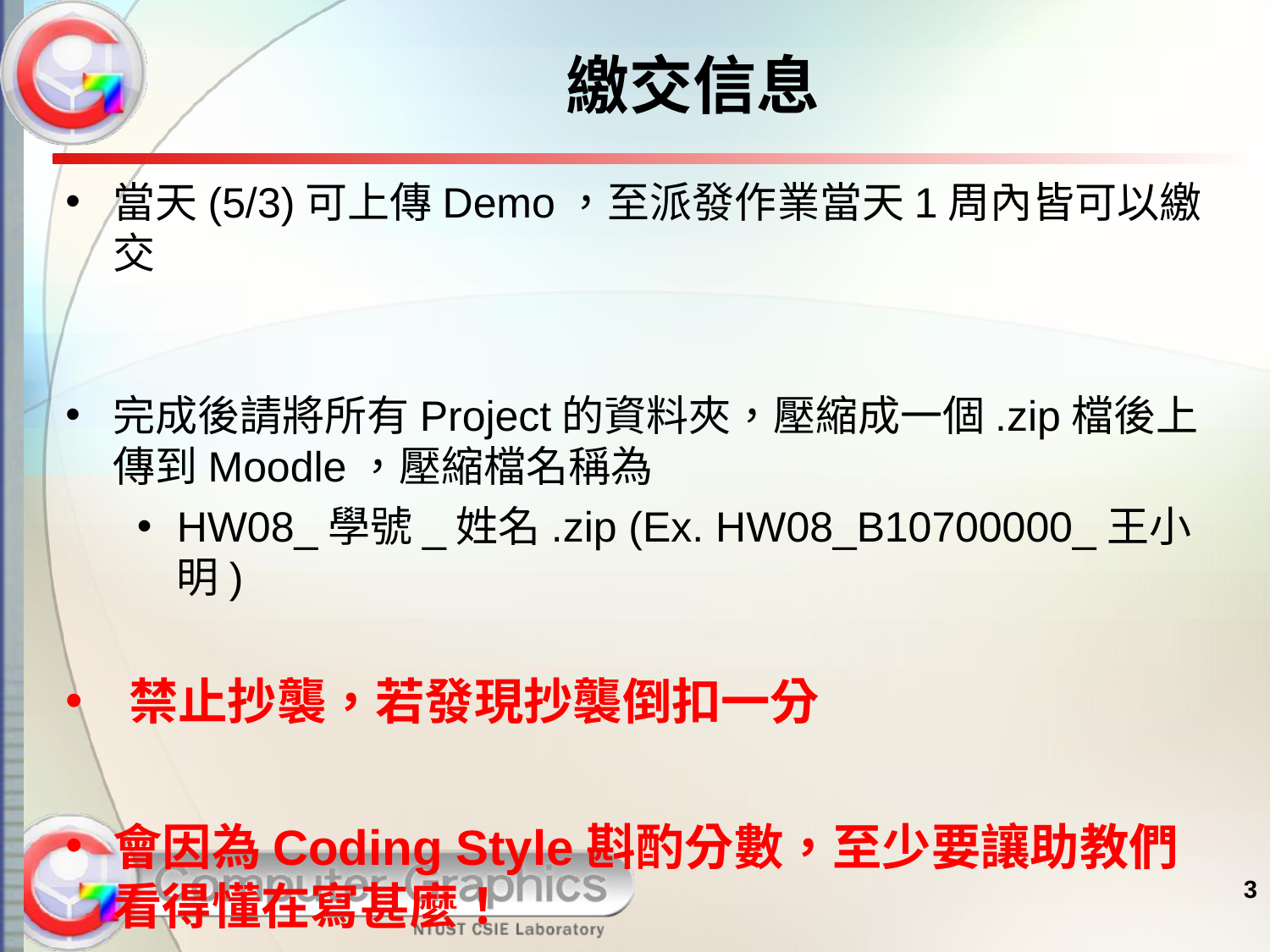

# 繳交信息
當天(5/3)可上傳Demo，至派發作業當天1周內皆可以繳交

完成後請將所有Project的資料夾，壓縮成一個.zip檔後上傳到Moodle，壓縮檔名稱為
HW08_學號_姓名.zip (Ex. HW08_B10700000_王小明)

禁止抄襲，若發現抄襲倒扣一分

會因為Coding Style斟酌分數，至少要讓助教們看得懂在寫甚麼！
3